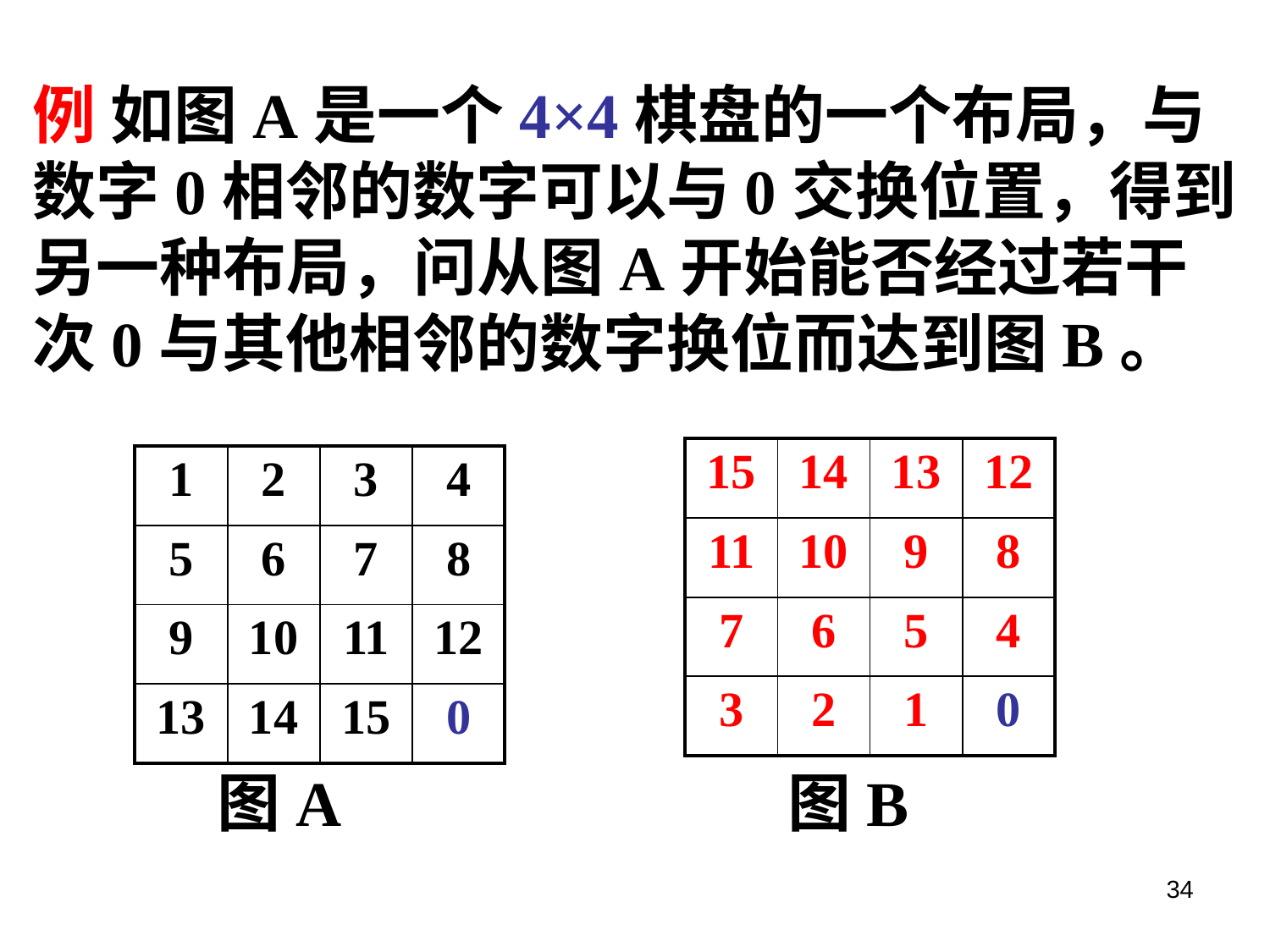

例 如图A是一个4×4棋盘的一个布局，与
数字0相邻的数字可以与0交换位置，得到
另一种布局，问从图A开始能否经过若干
次0与其他相邻的数字换位而达到图B。
| 15 | 14 | 13 | 12 |
| --- | --- | --- | --- |
| 11 | 10 | 9 | 8 |
| 7 | 6 | 5 | 4 |
| 3 | 2 | 1 | 0 |
| 1 | 2 | 3 | 4 |
| --- | --- | --- | --- |
| 5 | 6 | 7 | 8 |
| 9 | 10 | 11 | 12 |
| 13 | 14 | 15 | 0 |
图A
图B
34